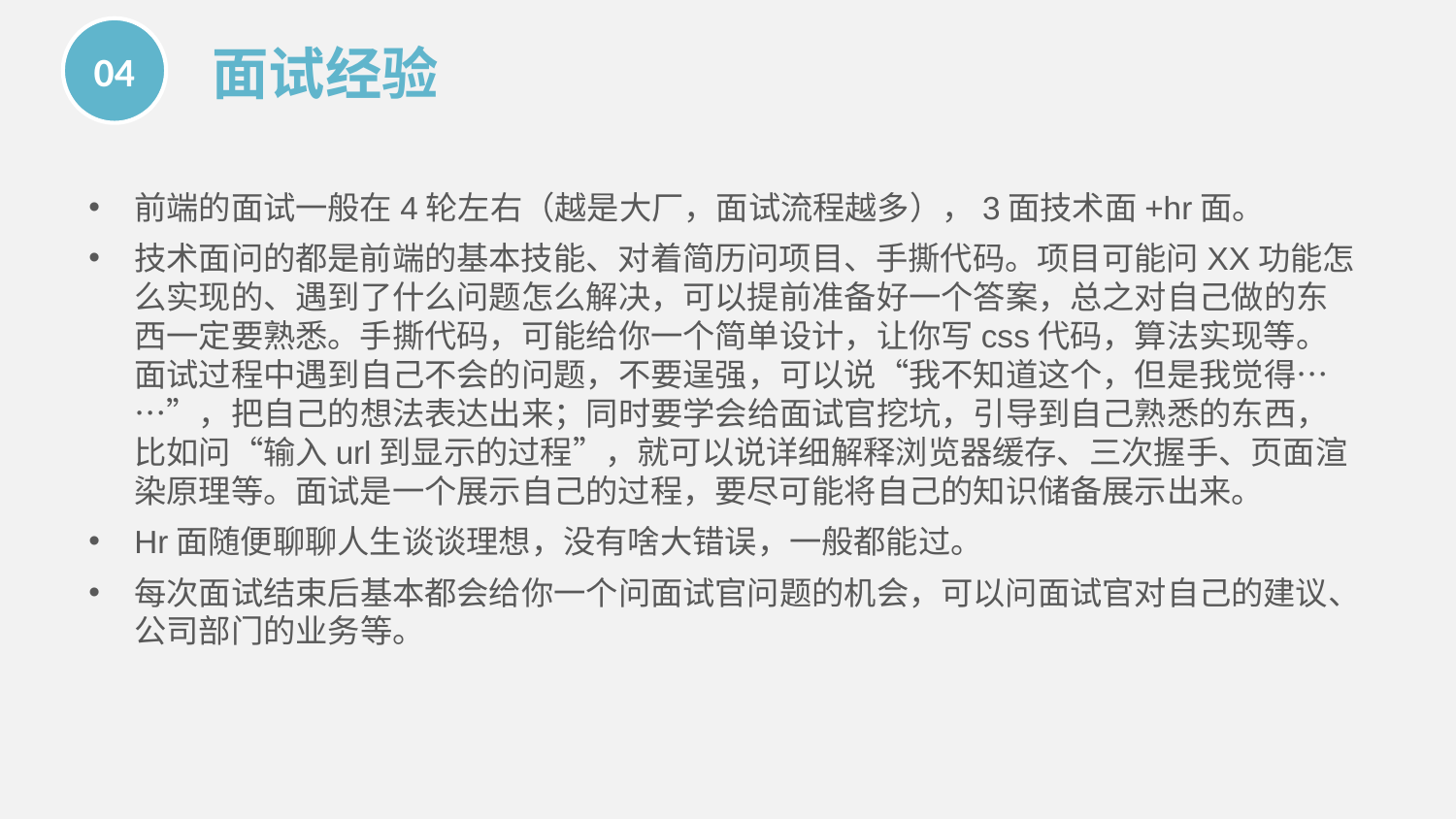

04
面试经验
前端的面试一般在4轮左右（越是大厂，面试流程越多），3面技术面+hr面。
技术面问的都是前端的基本技能、对着简历问项目、手撕代码。项目可能问XX功能怎么实现的、遇到了什么问题怎么解决，可以提前准备好一个答案，总之对自己做的东西一定要熟悉。手撕代码，可能给你一个简单设计，让你写css代码，算法实现等。面试过程中遇到自己不会的问题，不要逞强，可以说“我不知道这个，但是我觉得……”，把自己的想法表达出来；同时要学会给面试官挖坑，引导到自己熟悉的东西，比如问“输入url到显示的过程”，就可以说详细解释浏览器缓存、三次握手、页面渲染原理等。面试是一个展示自己的过程，要尽可能将自己的知识储备展示出来。
Hr面随便聊聊人生谈谈理想，没有啥大错误，一般都能过。
每次面试结束后基本都会给你一个问面试官问题的机会，可以问面试官对自己的建议、公司部门的业务等。